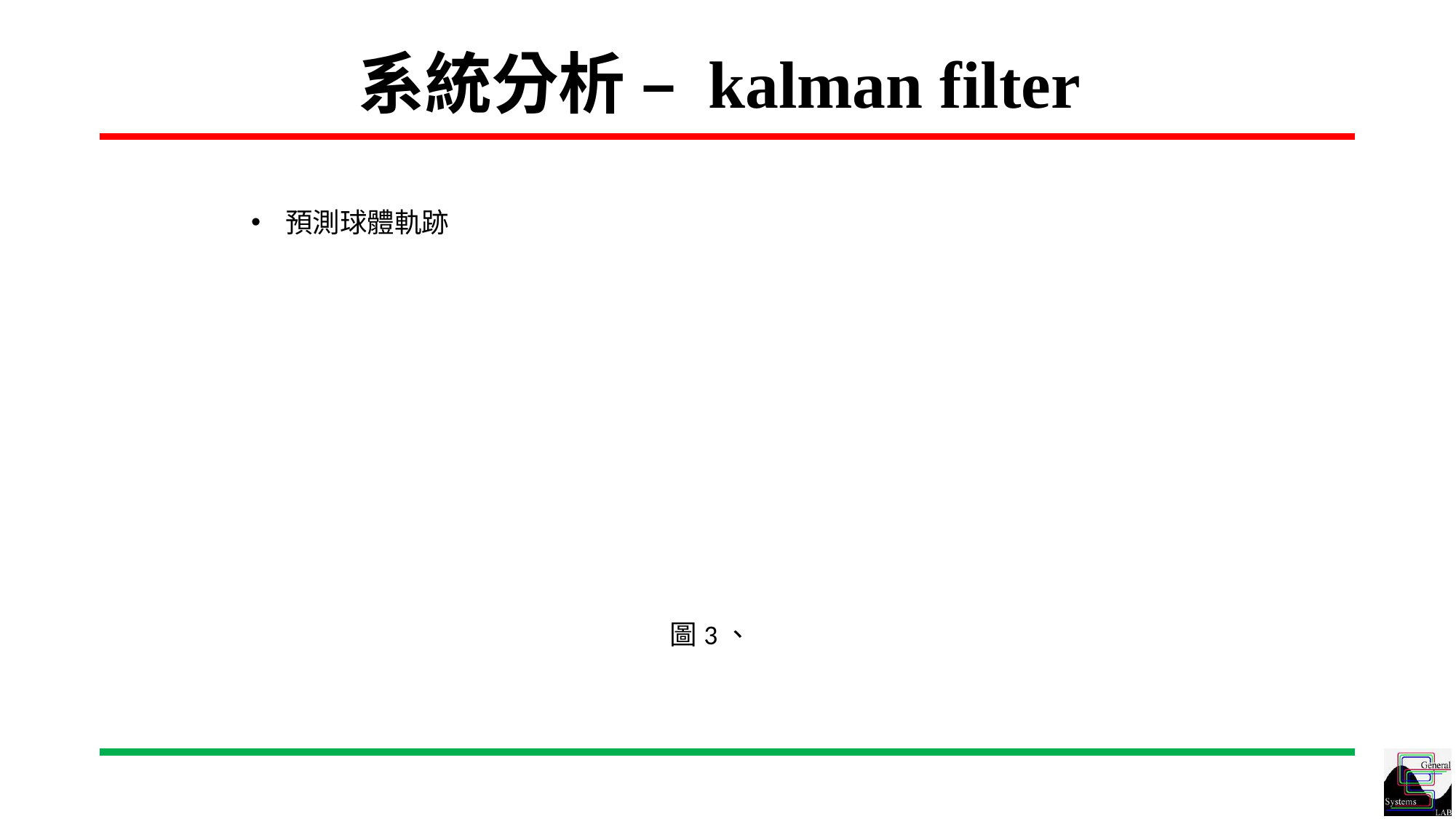

# 系統分析 – kalman filter
預測球體軌跡
圖3、